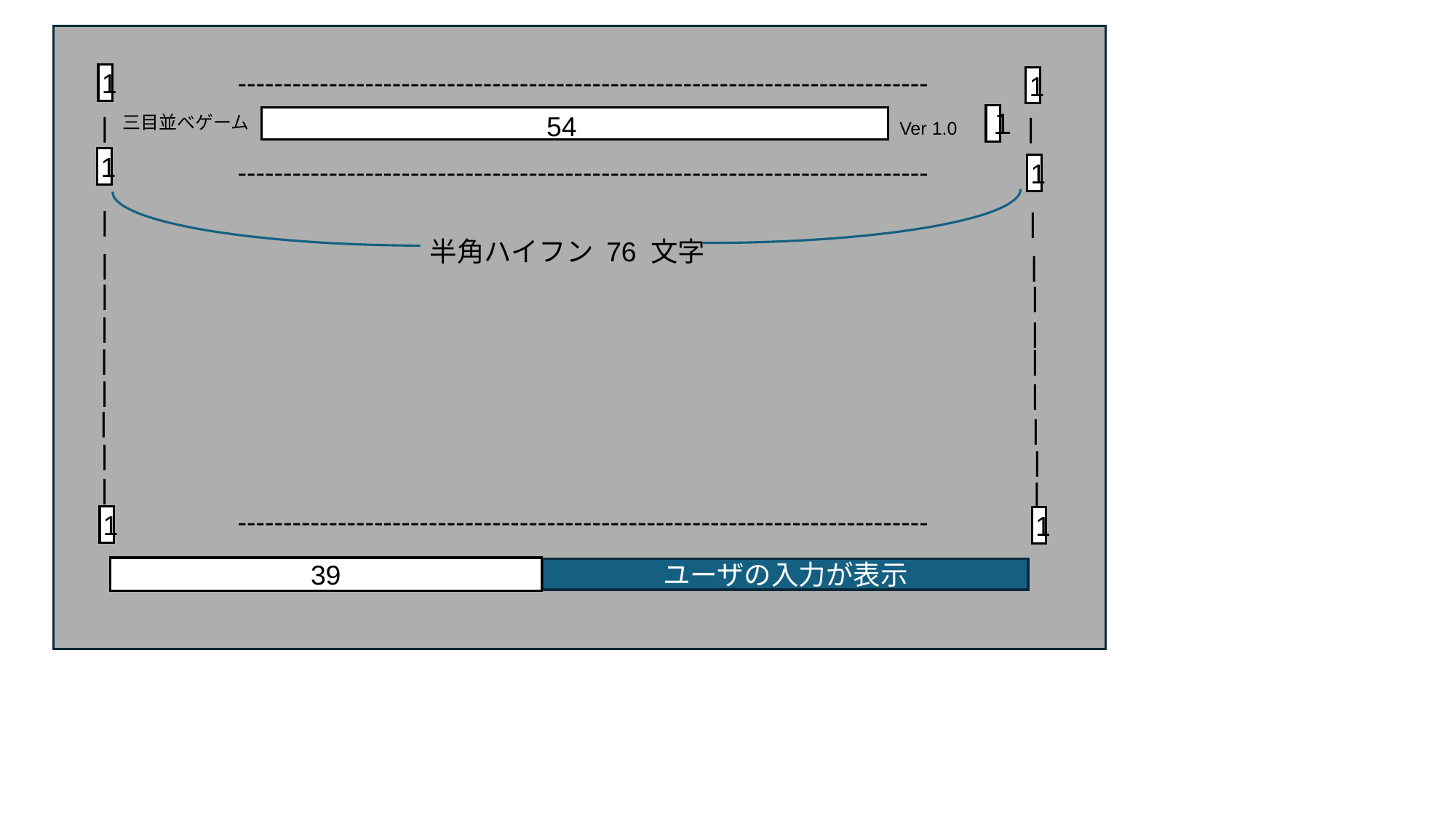

----------------------------------------------------------------------------
1
1
54
|
|
１
三目並べゲーム

Ver 1.0
1
 ----------------------------------------------------------------------------
1
|
|
半角ハイフン 76 文字
|
|
|
|
|
|
|
|
|
|
|
|
|
|
|
|
 ----------------------------------------------------------------------------
1
1
39
ユーザの入力が表示